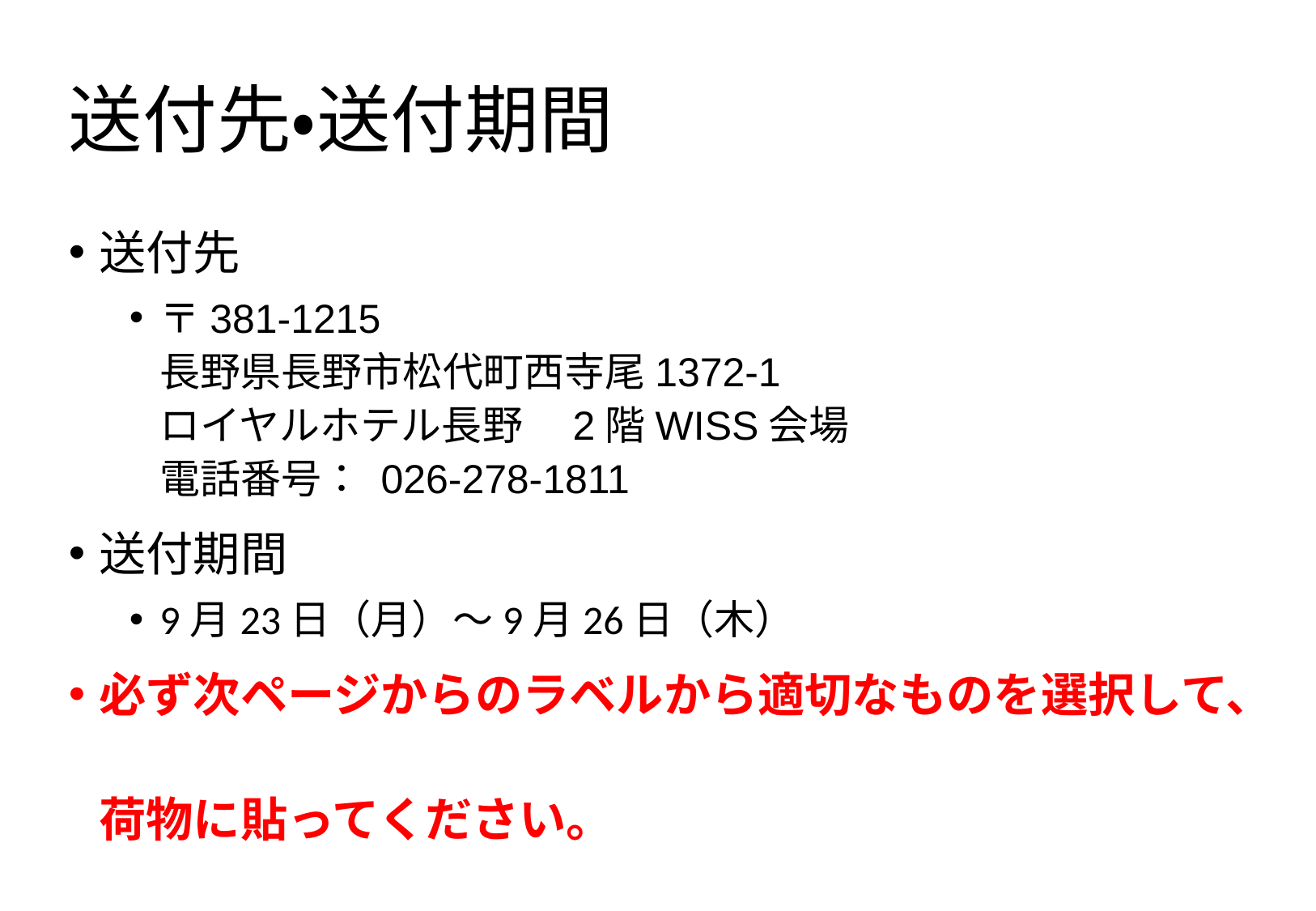

# 送付先・送付期間
送付先
〒381-1215
長野県長野市松代町西寺尾1372-1
ロイヤルホテル長野　2階WISS会場
電話番号： 026-278-1811
送付期間
9月23日（月）〜9月26日（木）
必ず次ページからのラベルから適切なものを選択して、
荷物に貼ってください。